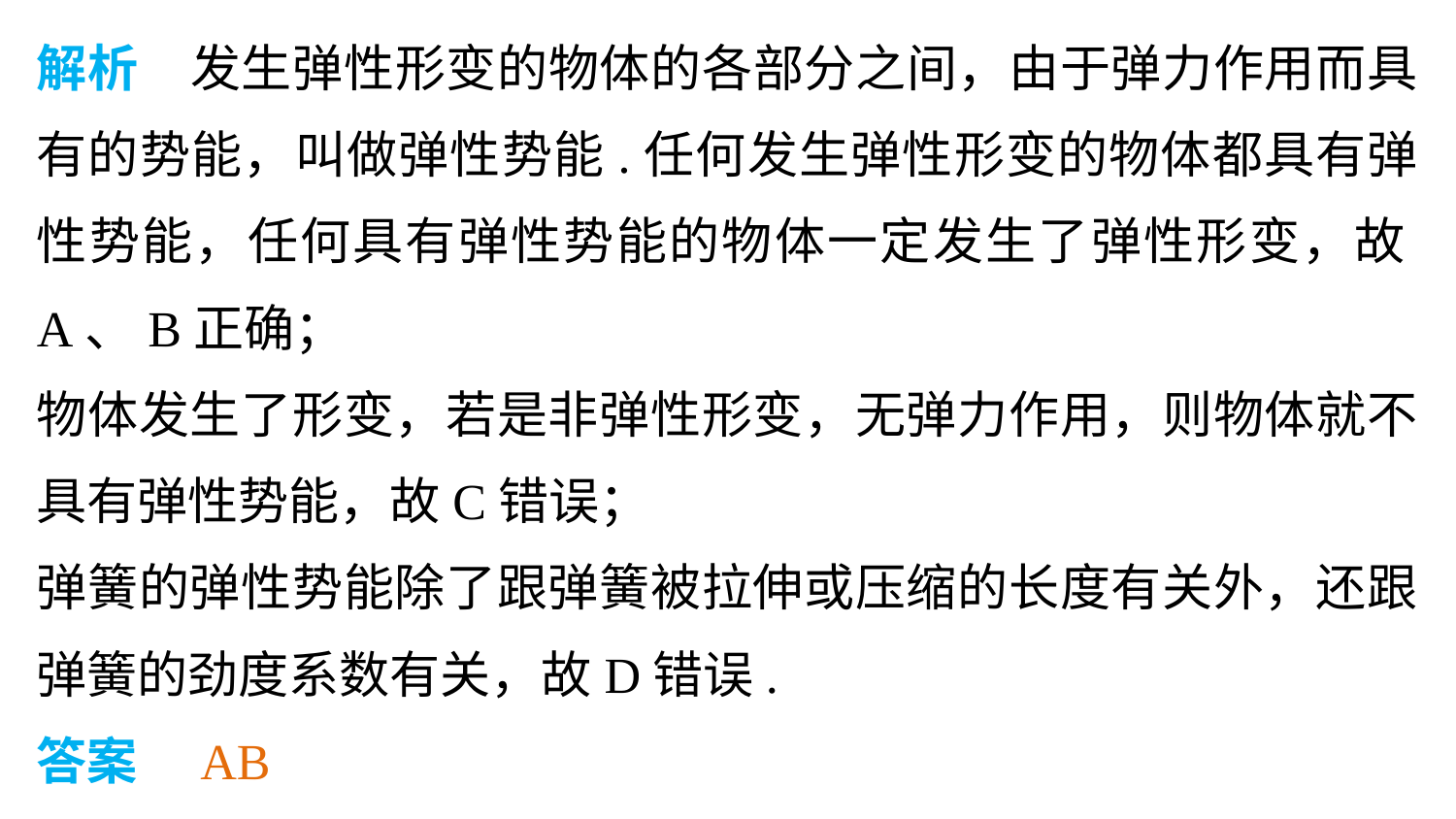

解析　发生弹性形变的物体的各部分之间，由于弹力作用而具有的势能，叫做弹性势能.任何发生弹性形变的物体都具有弹性势能，任何具有弹性势能的物体一定发生了弹性形变，故A、B正确；
物体发生了形变，若是非弹性形变，无弹力作用，则物体就不具有弹性势能，故C错误；
弹簧的弹性势能除了跟弹簧被拉伸或压缩的长度有关外，还跟弹簧的劲度系数有关，故D错误.
答案　AB